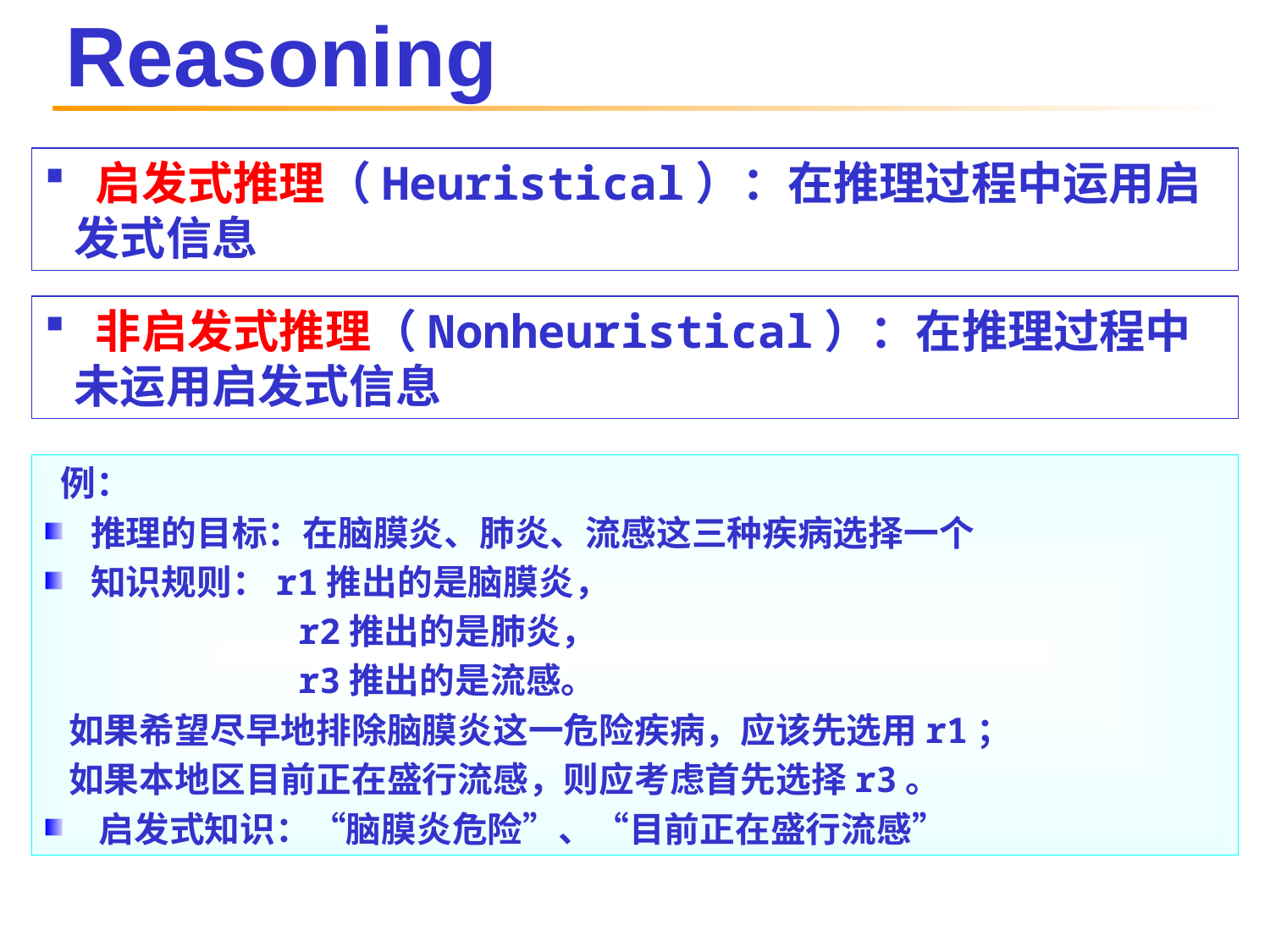

# Reasoning
 启发式推理（Heuristical）：在推理过程中运用启发式信息
 非启发式推理（Nonheuristical）：在推理过程中未运用启发式信息
 例：
 推理的目标：在脑膜炎、肺炎、流感这三种疾病选择一个
 知识规则：r1推出的是脑膜炎，
            r2推出的是肺炎，
            r3推出的是流感。
  如果希望尽早地排除脑膜炎这一危险疾病，应该先选用r1；
  如果本地区目前正在盛行流感，则应考虑首先选择r3。
  启发式知识：“脑膜炎危险”、“目前正在盛行流感”